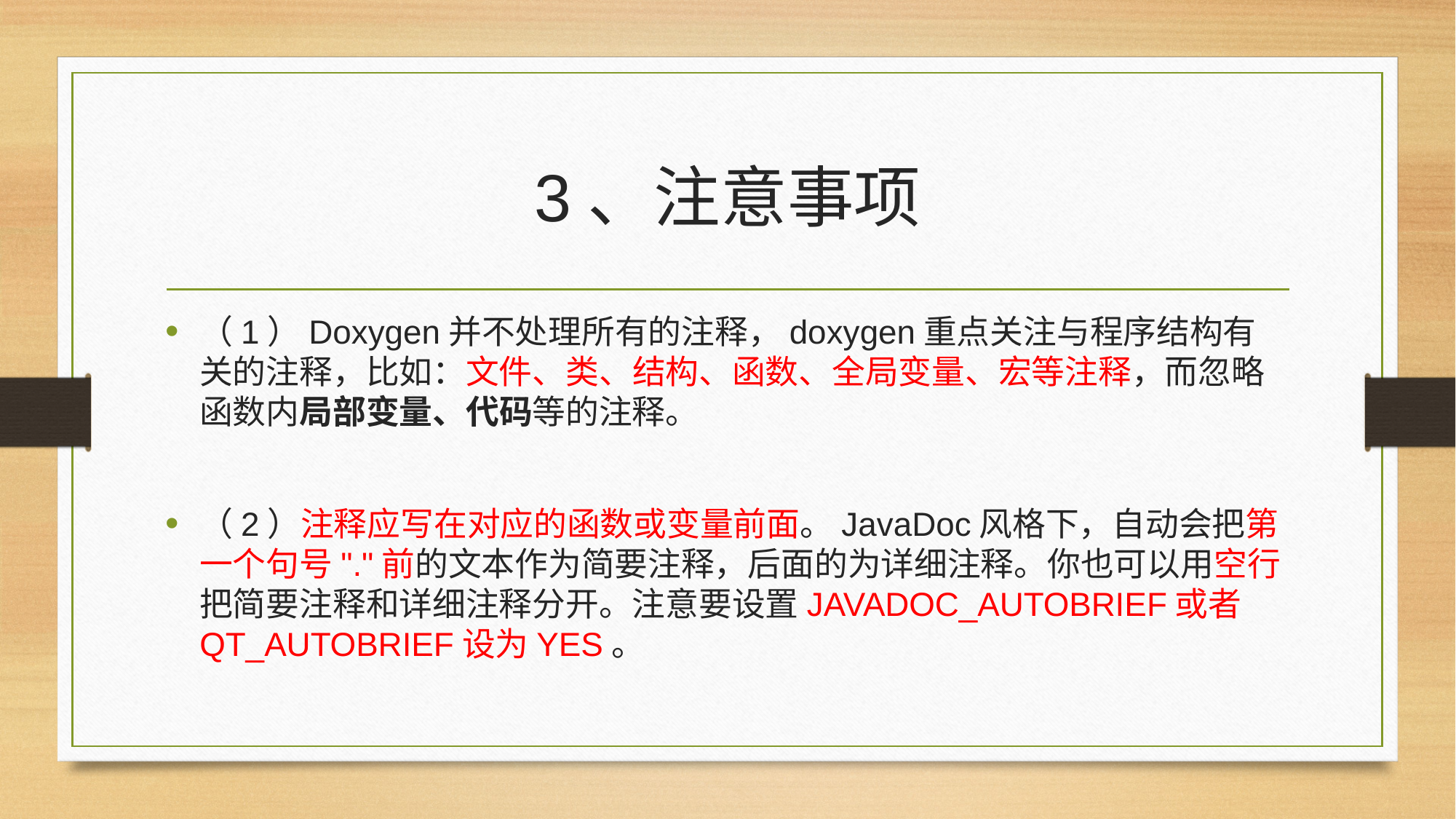

# 3、注意事项
（1）Doxygen并不处理所有的注释，doxygen重点关注与程序结构有关的注释，比如：文件、类、结构、函数、全局变量、宏等注释，而忽略函数内局部变量、代码等的注释。

（2）注释应写在对应的函数或变量前面。JavaDoc风格下，自动会把第一个句号"."前的文本作为简要注释，后面的为详细注释。你也可以用空行把简要注释和详细注释分开。注意要设置JAVADOC_AUTOBRIEF或者QT_AUTOBRIEF设为YES。